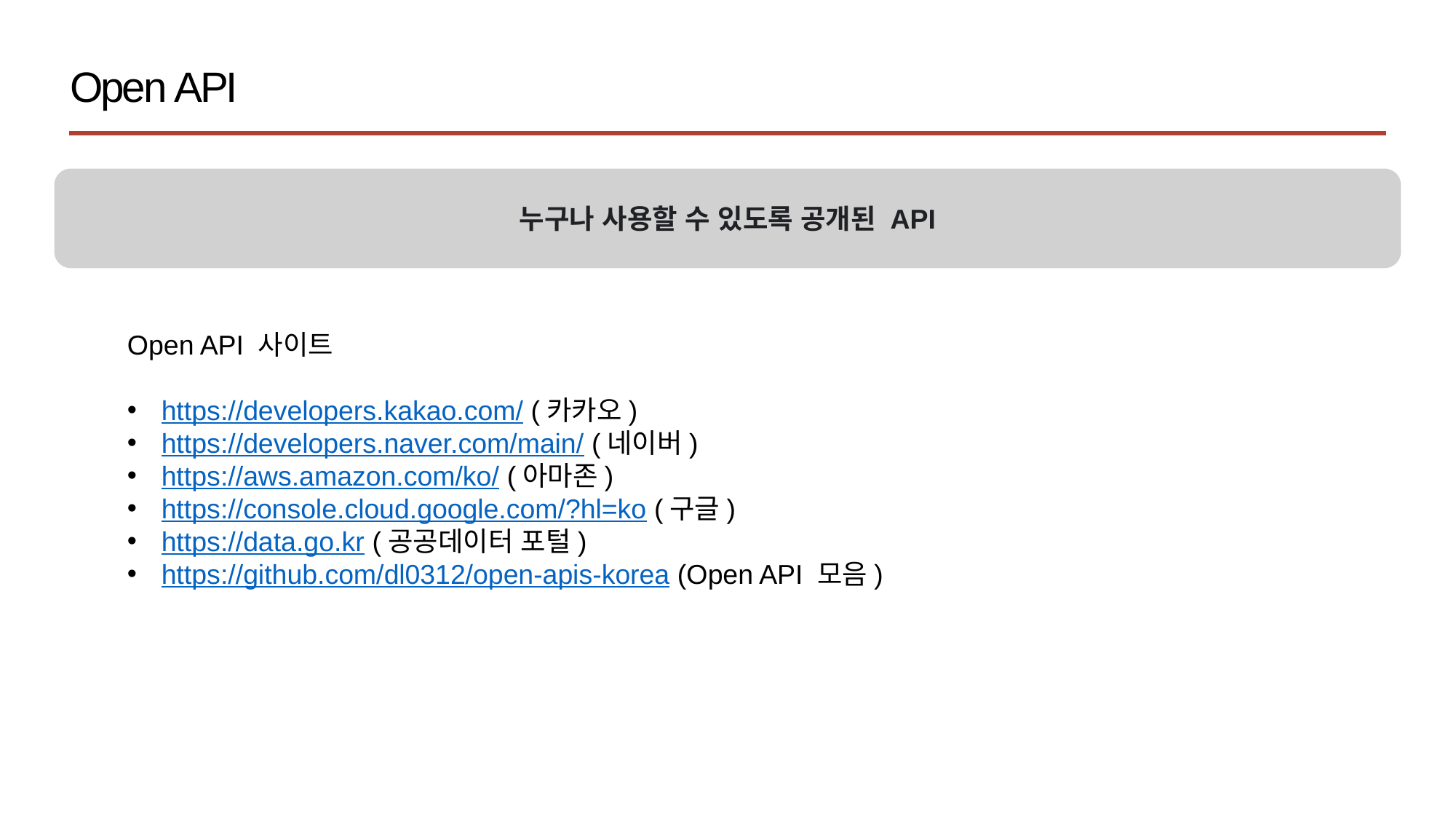

Open API
누구나 사용할 수 있도록 공개된 API
Open API 사이트

https://developers.kakao.com/ (카카오)
https://developers.naver.com/main/ (네이버)
https://aws.amazon.com/ko/ (아마존)
https://console.cloud.google.com/?hl=ko (구글)
https://data.go.kr (공공데이터 포털)
https://github.com/dl0312/open-apis-korea (Open API 모음)